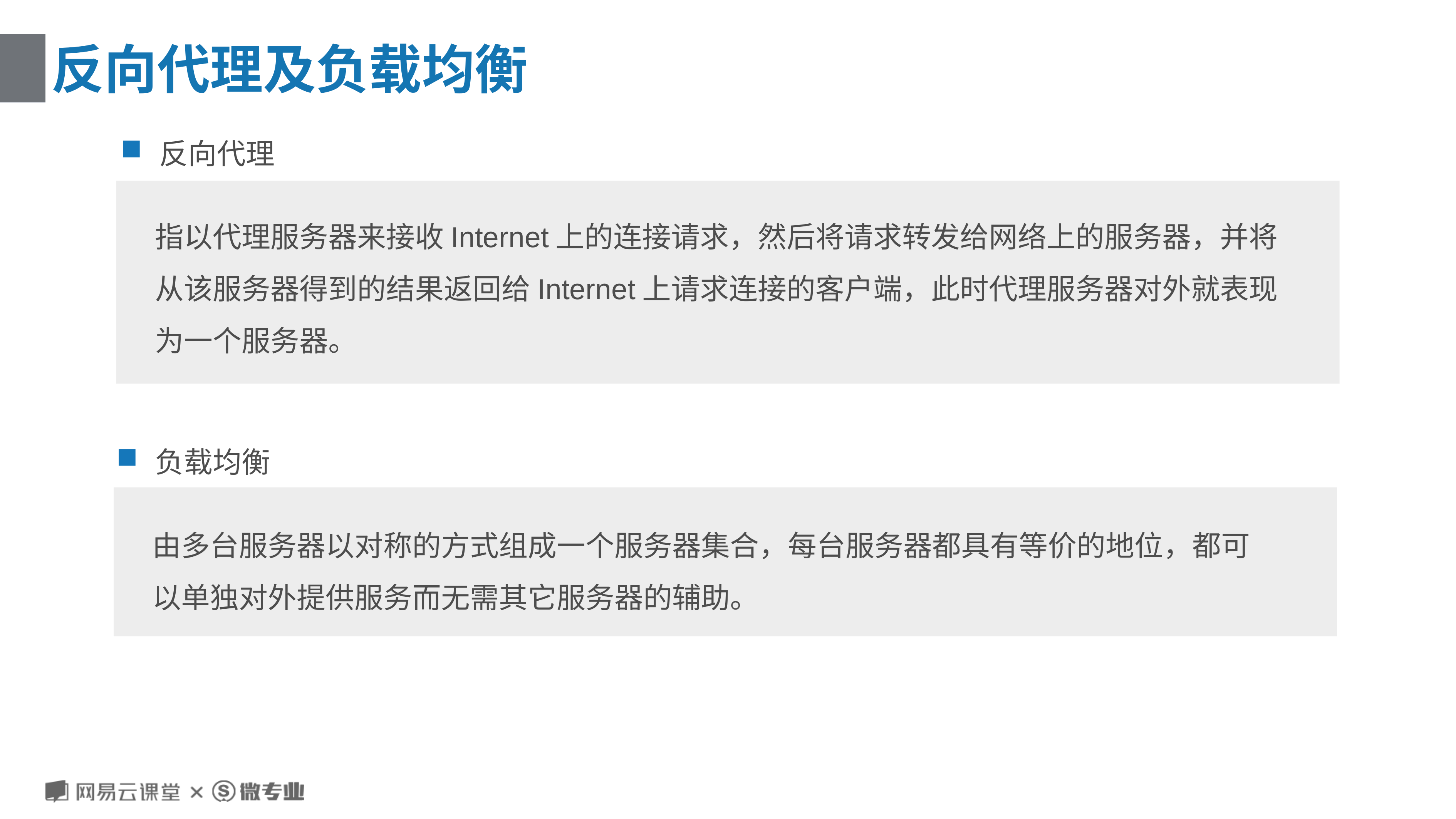

# 反向代理及负载均衡
反向代理

指以代理服务器来接收Internet上的连接请求，然后将请求转发给网络上的服务器，并将从该服务器得到的结果返回给Internet上请求连接的客户端，此时代理服务器对外就表现为一个服务器。

负载均衡

由多台服务器以对称的方式组成一个服务器集合，每台服务器都具有等价的地位，都可以单独对外提供服务而无需其它服务器的辅助。